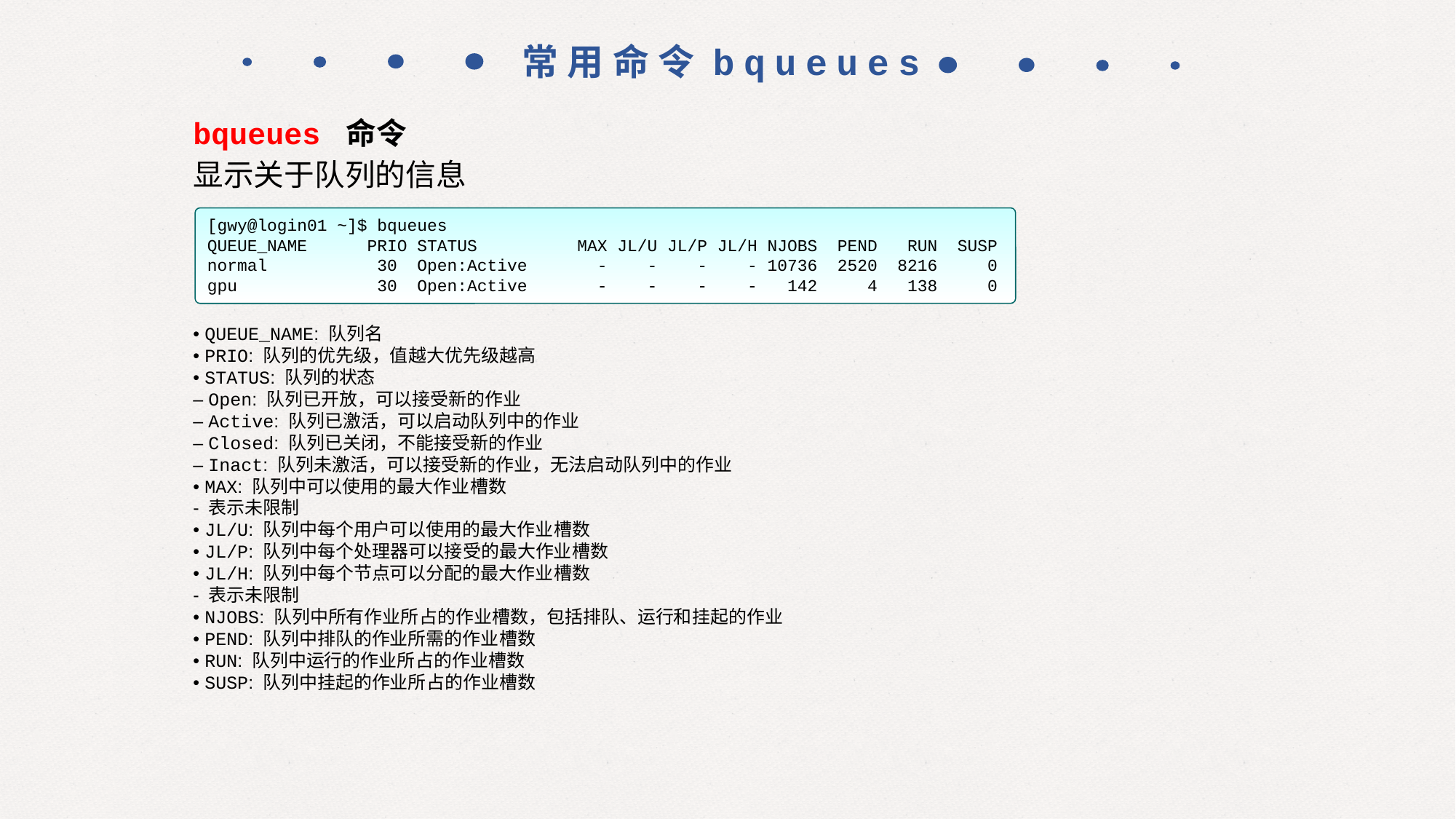

常用命令bqueues

bqueues 命令
显示关于队列的信息

• QUEUE_NAME: 队列名
• PRIO: 队列的优先级，值越大优先级越高
• STATUS: 队列的状态
– Open: 队列已开放，可以接受新的作业
– Active: 队列已激活，可以启动队列中的作业
– Closed: 队列已关闭，不能接受新的作业
– Inact: 队列未激活，可以接受新的作业，无法启动队列中的作业
• MAX: 队列中可以使用的最大作业槽数
- 表示未限制
• JL/U: 队列中每个用户可以使用的最大作业槽数
• JL/P: 队列中每个处理器可以接受的最大作业槽数
• JL/H: 队列中每个节点可以分配的最大作业槽数
- 表示未限制
• NJOBS: 队列中所有作业所占的作业槽数，包括排队、运行和挂起的作业
• PEND: 队列中排队的作业所需的作业槽数
• RUN: 队列中运行的作业所占的作业槽数
• SUSP: 队列中挂起的作业所占的作业槽数

[gwy@login01 ~]$ bqueues
QUEUE_NAME      PRIO STATUS          MAX JL/U JL/P JL/H NJOBS  PEND   RUN  SUSP
normal           30  Open:Active       -    -    -    - 10736  2520  8216     0
gpu              30  Open:Active       -    -    -    -   142     4   138     0